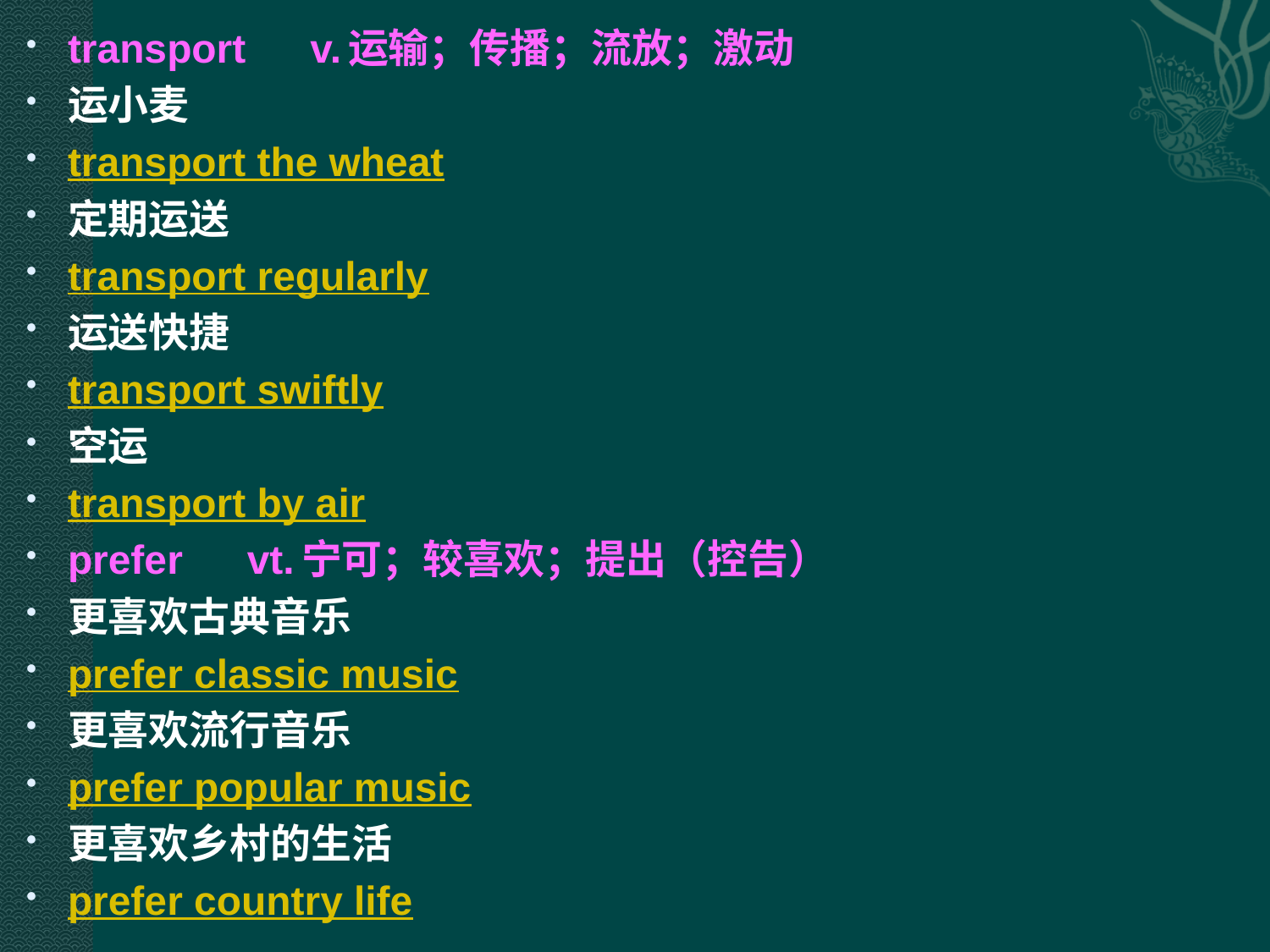

transport　 v.运输；传播；流放；激动
运小麦
transport the wheat
定期运送
transport regularly
运送快捷
transport swiftly
空运
transport by air
prefer　 vt.宁可；较喜欢；提出（控告）
更喜欢古典音乐
prefer classic music
更喜欢流行音乐
prefer popular music
更喜欢乡村的生活
prefer country life